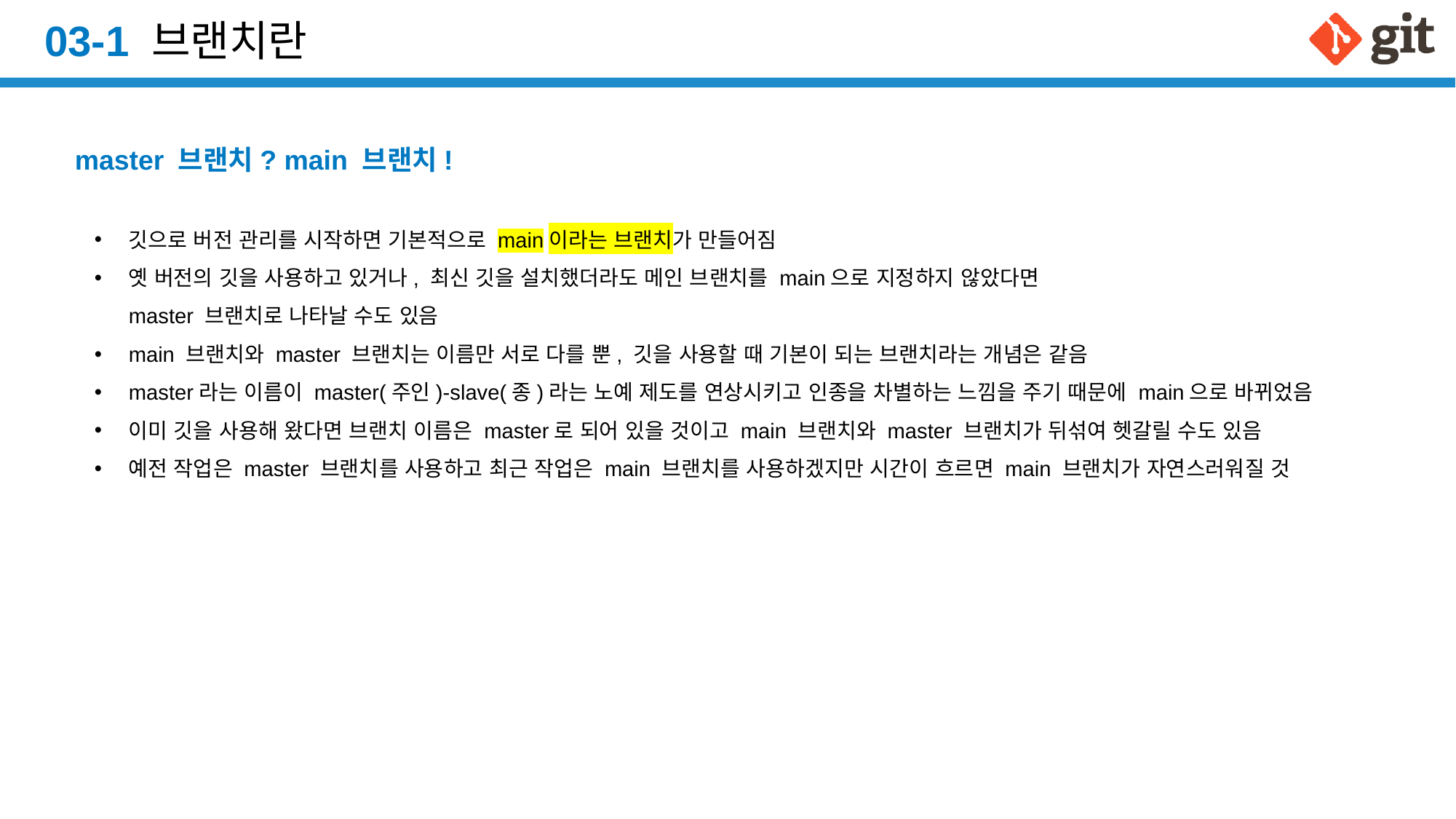

# 03-1 브랜치란
master 브랜치? main 브랜치!
깃으로 버전 관리를 시작하면 기본적으로 main이라는 브랜치가 만들어짐
옛 버전의 깃을 사용하고 있거나, 최신 깃을 설치했더라도 메인 브랜치를 main으로 지정하지 않았다면
master 브랜치로 나타날 수도 있음
main 브랜치와 master 브랜치는 이름만 서로 다를 뿐, 깃을 사용할 때 기본이 되는 브랜치라는 개념은 같음
master라는 이름이 master(주인)-slave(종)라는 노예 제도를 연상시키고 인종을 차별하는 느낌을 주기 때문에 main으로 바뀌었음
이미 깃을 사용해 왔다면 브랜치 이름은 master로 되어 있을 것이고 main 브랜치와 master 브랜치가 뒤섞여 헷갈릴 수도 있음
예전 작업은 master 브랜치를 사용하고 최근 작업은 main 브랜치를 사용하겠지만 시간이 흐르면 main 브랜치가 자연스러워질 것